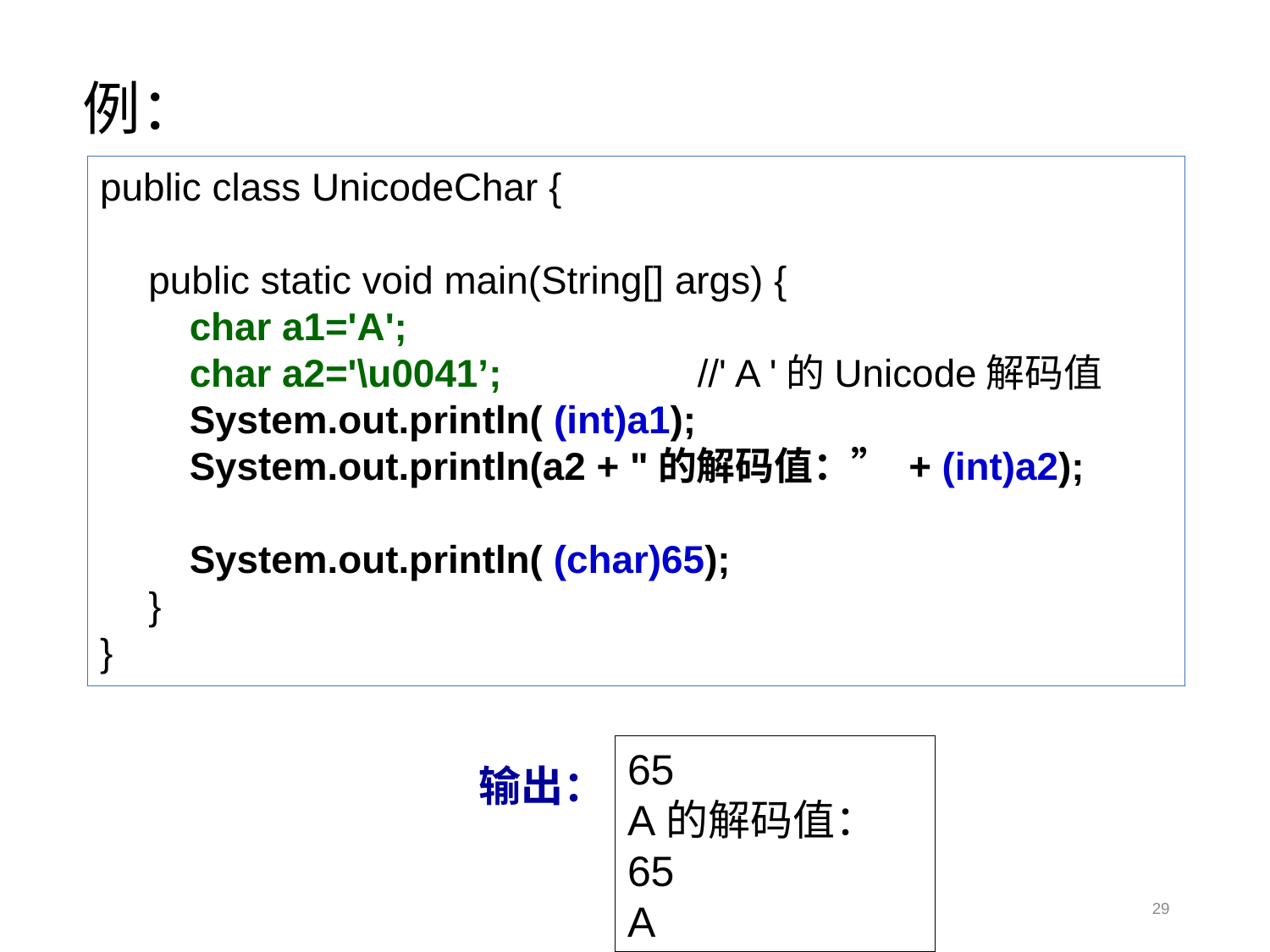

# 例：
public class UnicodeChar {

public static void main(String[] args) {
char a1='A';
char a2='\u0041’;		//' A '的Unicode解码值
System.out.println( (int)a1);
System.out.println(a2 + "的解码值：” + (int)a2);

System.out.println( (char)65);
}
}
65
A的解码值：65
A
输出：
29